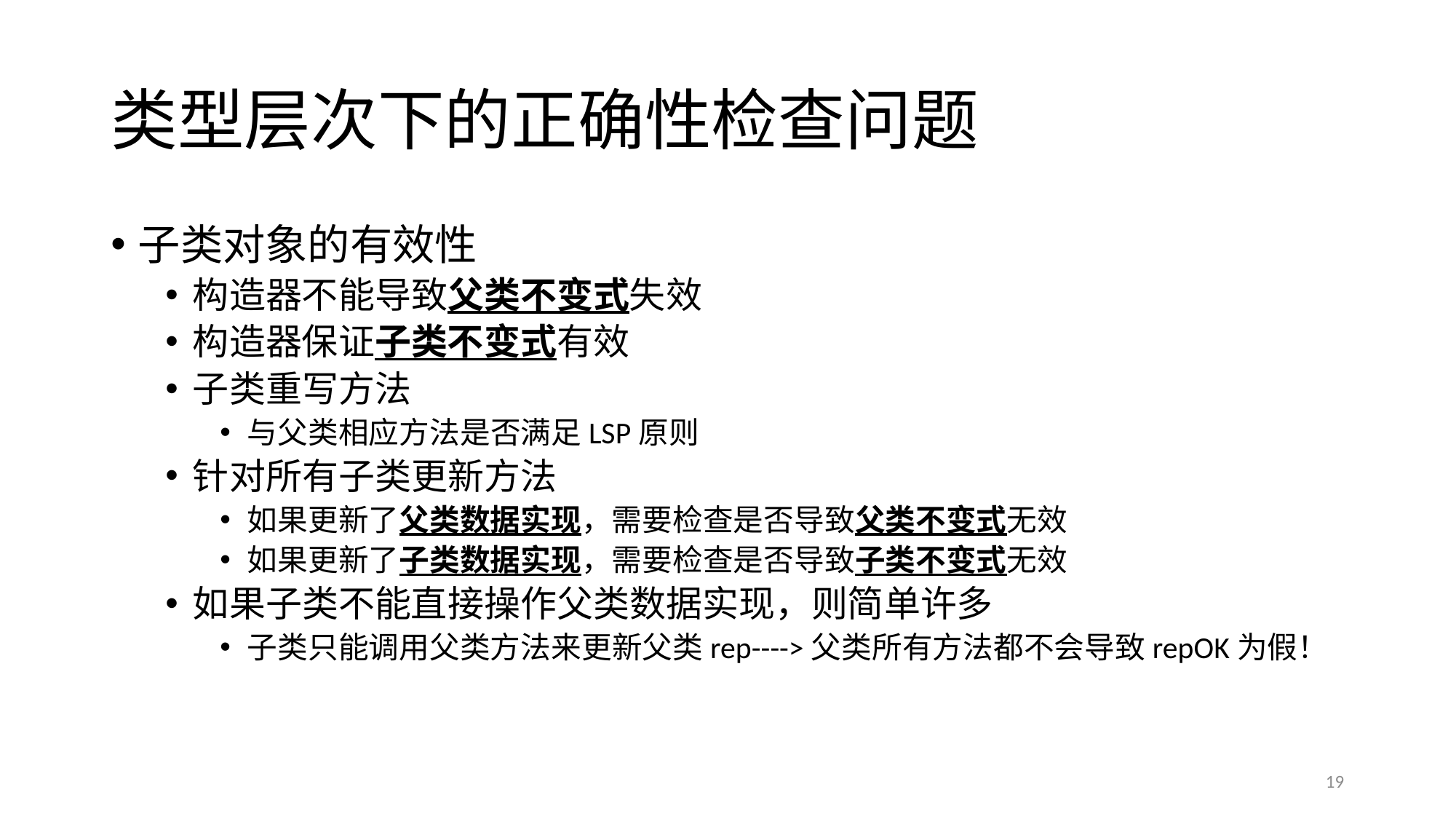

# 类型层次下的正确性检查问题
子类对象的有效性
构造器不能导致父类不变式失效
构造器保证子类不变式有效
子类重写方法
与父类相应方法是否满足LSP原则
针对所有子类更新方法
如果更新了父类数据实现，需要检查是否导致父类不变式无效
如果更新了子类数据实现，需要检查是否导致子类不变式无效
如果子类不能直接操作父类数据实现，则简单许多
子类只能调用父类方法来更新父类rep---->父类所有方法都不会导致repOK为假！
19